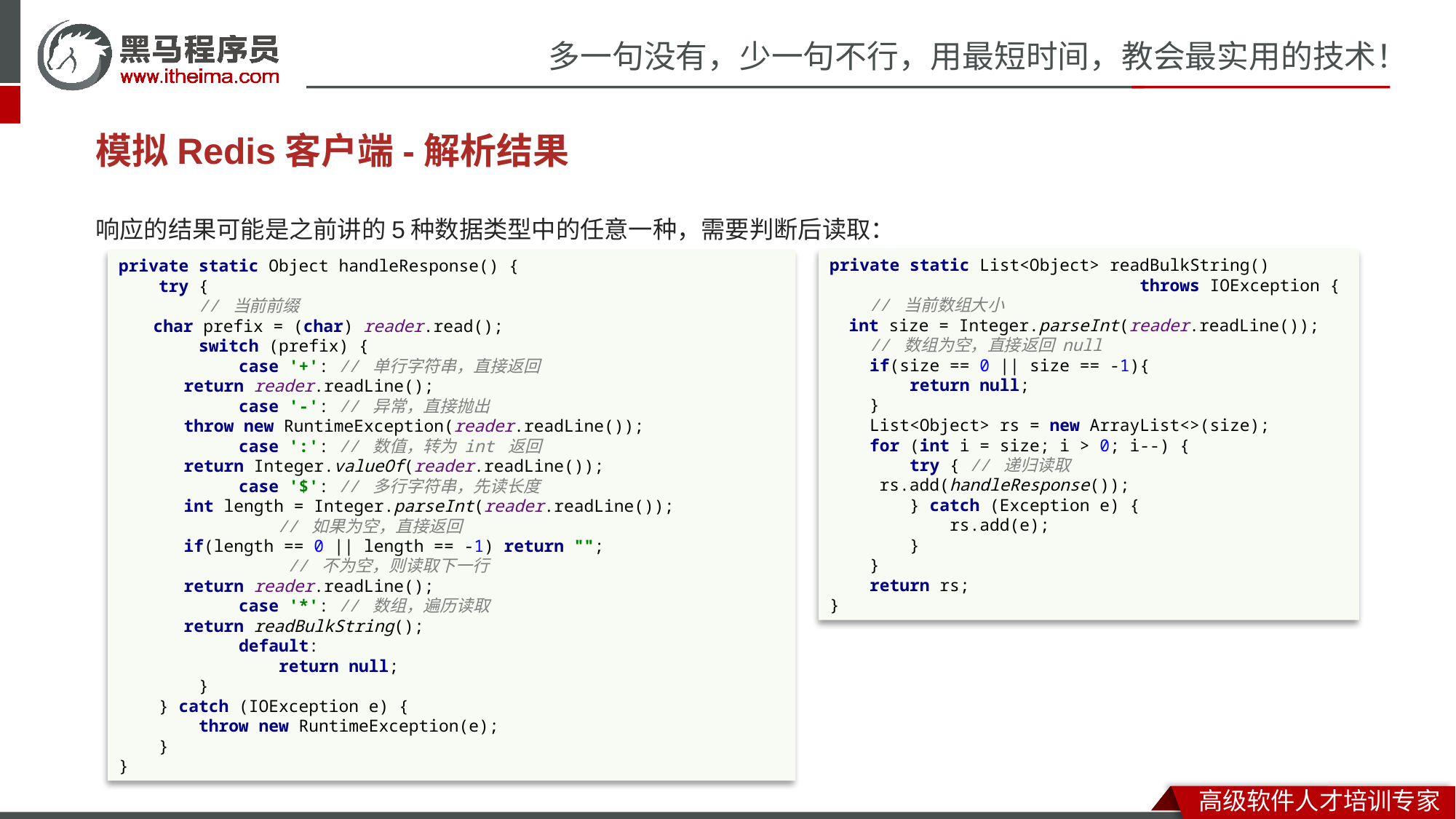

# 模拟Redis客户端-解析结果
响应的结果可能是之前讲的5种数据类型中的任意一种，需要判断后读取：
private static Object handleResponse() {
    try {
        // 当前前缀
        char prefix = (char) reader.read();
        switch (prefix) {
            case '+': // 单行字符串，直接返回
                return reader.readLine();
            case '-': // 异常，直接抛出
                throw new RuntimeException(reader.readLine());
            case ':': // 数值，转为 int 返回
                return Integer.valueOf(reader.readLine());
            case '$': // 多行字符串，先读长度
                int length = Integer.parseInt(reader.readLine());
	     // 如果为空，直接返回
                if(length == 0 || length == -1) return "";
	      // 不为空，则读取下一行
                return reader.readLine();
            case '*': // 数组，遍历读取
                return readBulkString();
            default:
                return null;
        }
    } catch (IOException e) {
        throw new RuntimeException(e);
    }
}
private static List<Object> readBulkString()
                               throws IOException {
    // 当前数组大小
    int size = Integer.parseInt(reader.readLine());
    // 数组为空，直接返回 null
    if(size == 0 || size == -1){
        return null;
    }
    List<Object> rs = new ArrayList<>(size);
    for (int i = size; i > 0; i--) {
        try { // 递归读取
            rs.add(handleResponse());
        } catch (Exception e) {
            rs.add(e);
        }
    }
    return rs;
}